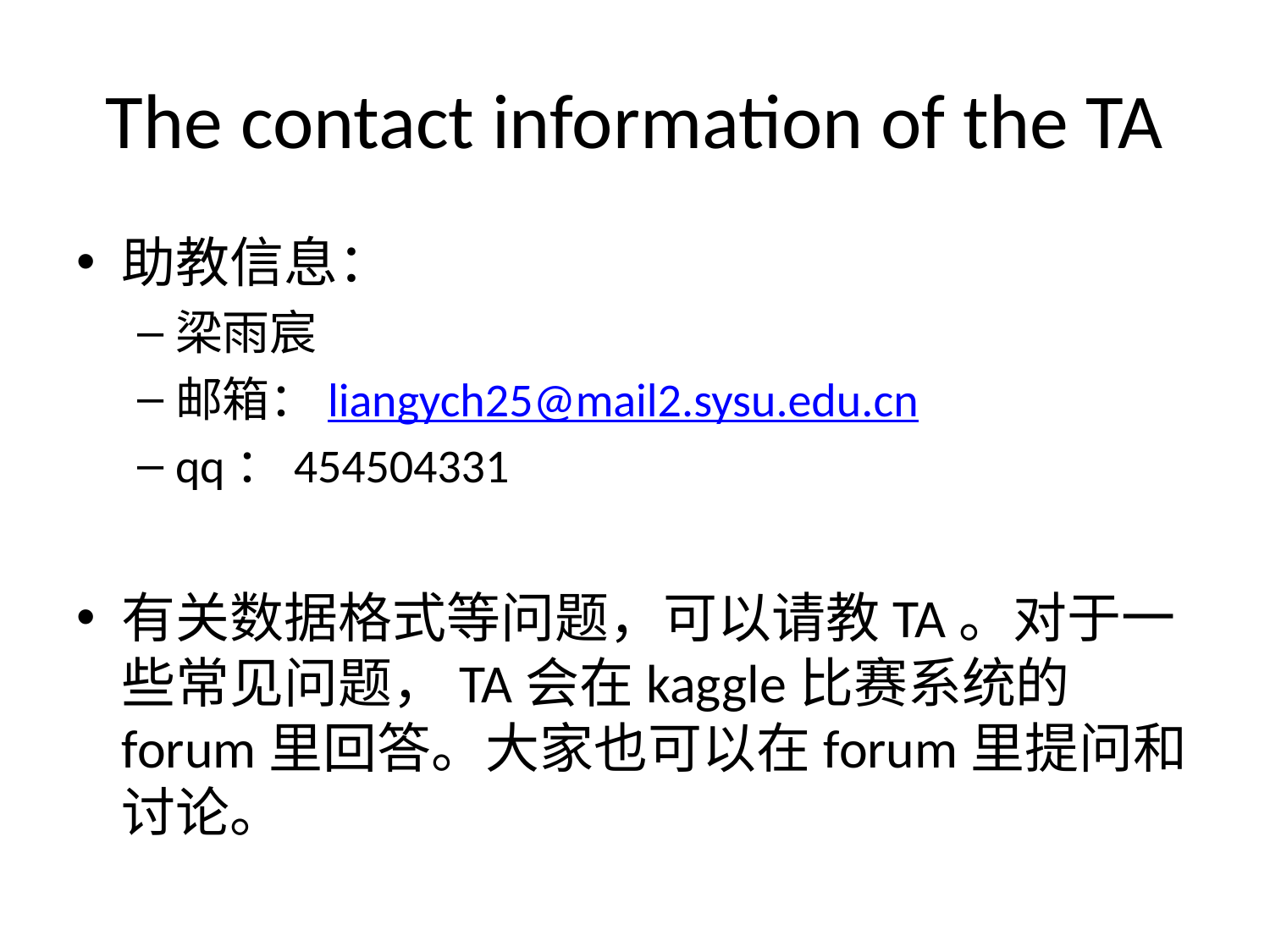

# The contact information of the TA
助教信息：
梁雨宸
邮箱：liangych25@mail2.sysu.edu.cn
qq：454504331

有关数据格式等问题，可以请教TA。对于一些常见问题，TA会在kaggle比赛系统的forum里回答。大家也可以在forum里提问和讨论。